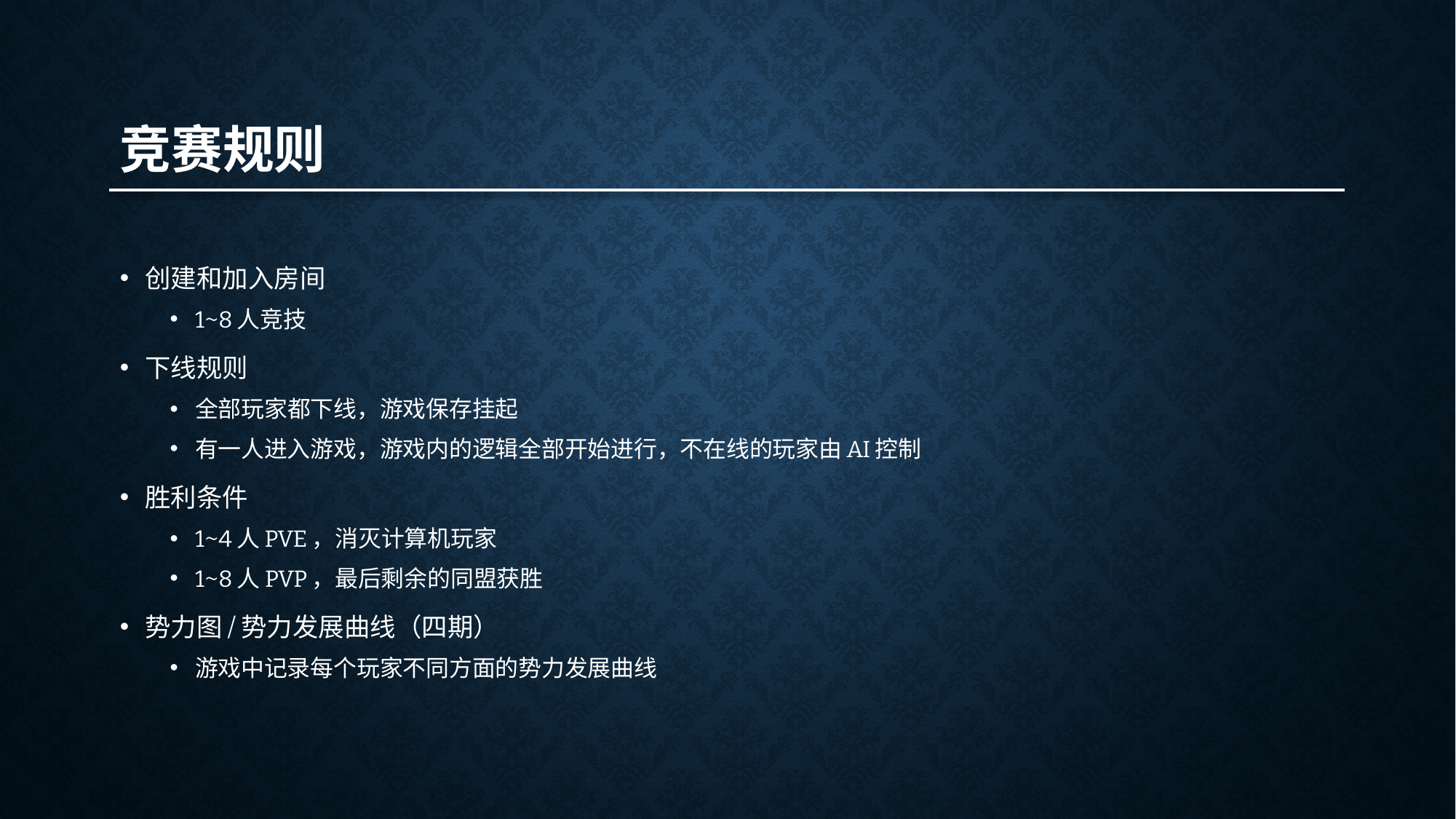

竞赛规则
创建和加入房间
1~8人竞技
下线规则
全部玩家都下线，游戏保存挂起
有一人进入游戏，游戏内的逻辑全部开始进行，不在线的玩家由AI控制
胜利条件
1~4人PVE，消灭计算机玩家
1~8人PVP，最后剩余的同盟获胜
势力图/势力发展曲线（四期）
游戏中记录每个玩家不同方面的势力发展曲线